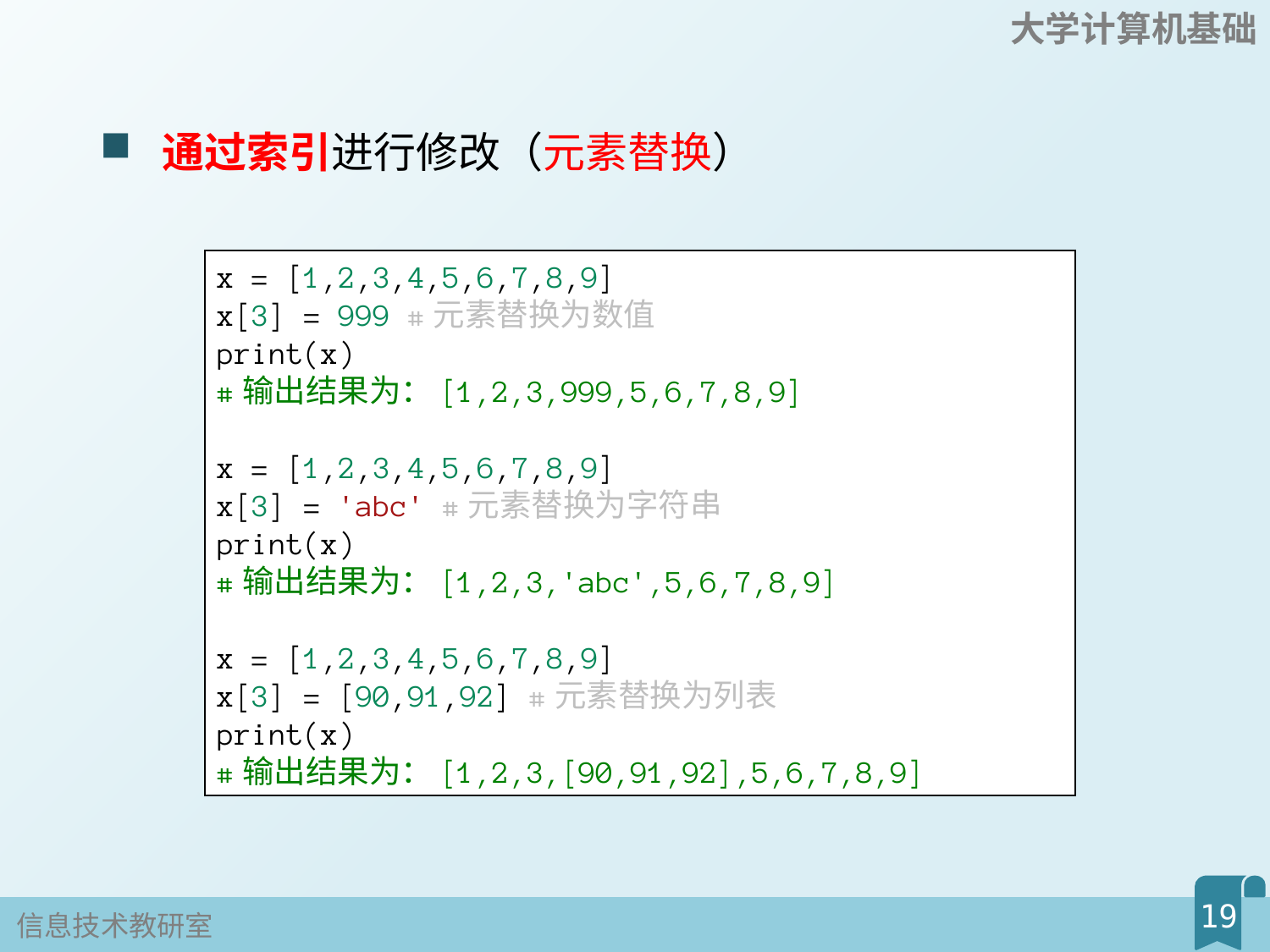

通过索引进行修改（元素替换）
x = [1,2,3,4,5,6,7,8,9]
x[3] = 999 #元素替换为数值
print(x)
#输出结果为：[1,2,3,999,5,6,7,8,9]
x = [1,2,3,4,5,6,7,8,9]
x[3] = 'abc' #元素替换为字符串
print(x)
#输出结果为：[1,2,3,'abc',5,6,7,8,9]
x = [1,2,3,4,5,6,7,8,9]
x[3] = [90,91,92] #元素替换为列表
print(x)
#输出结果为：[1,2,3,[90,91,92],5,6,7,8,9]
19